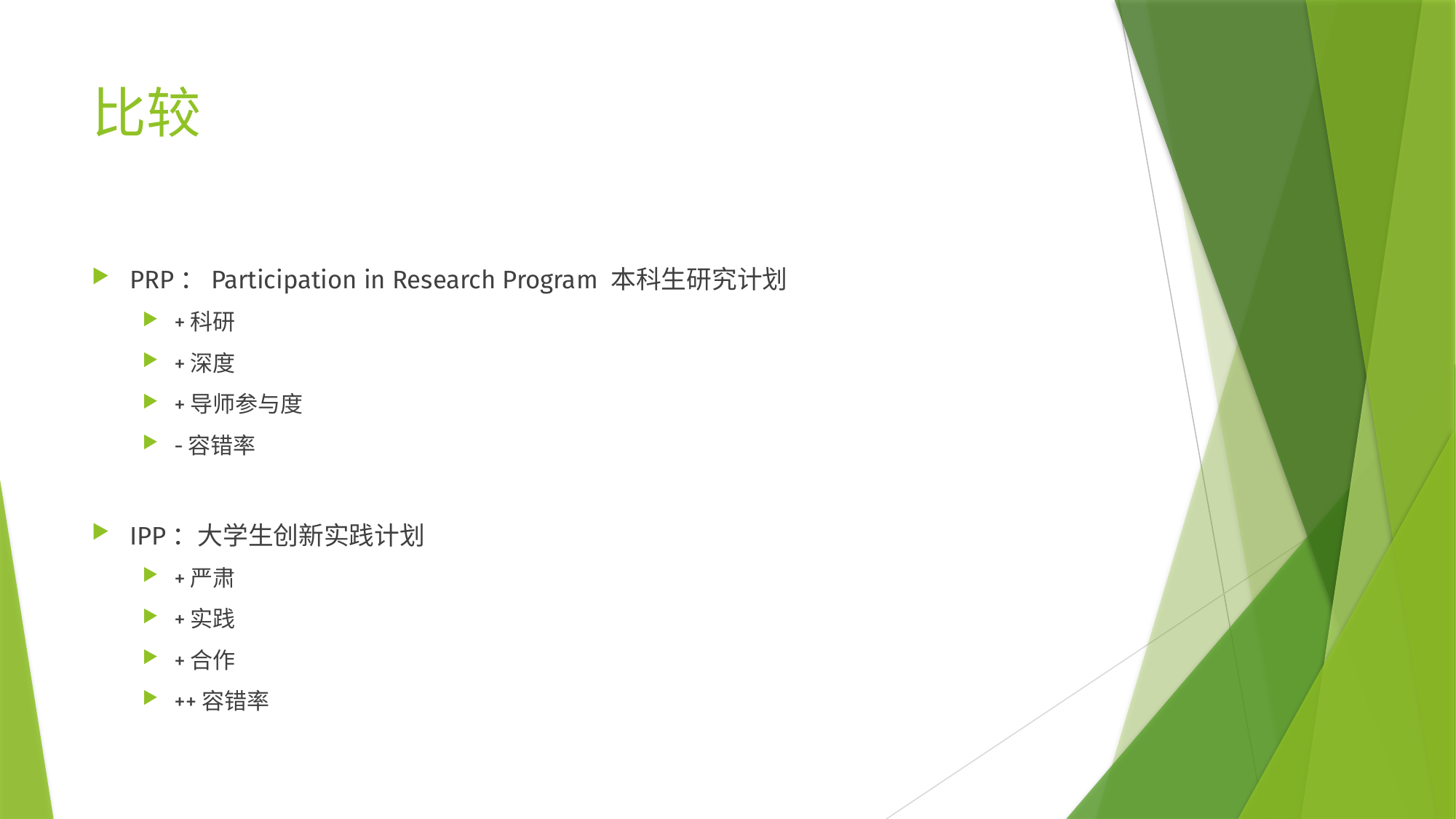

# 比较
PRP：Participation in Research Program 本科生研究计划
+科研
+深度
+导师参与度
-容错率

IPP：大学生创新实践计划
+严肃
+实践
+合作
++容错率